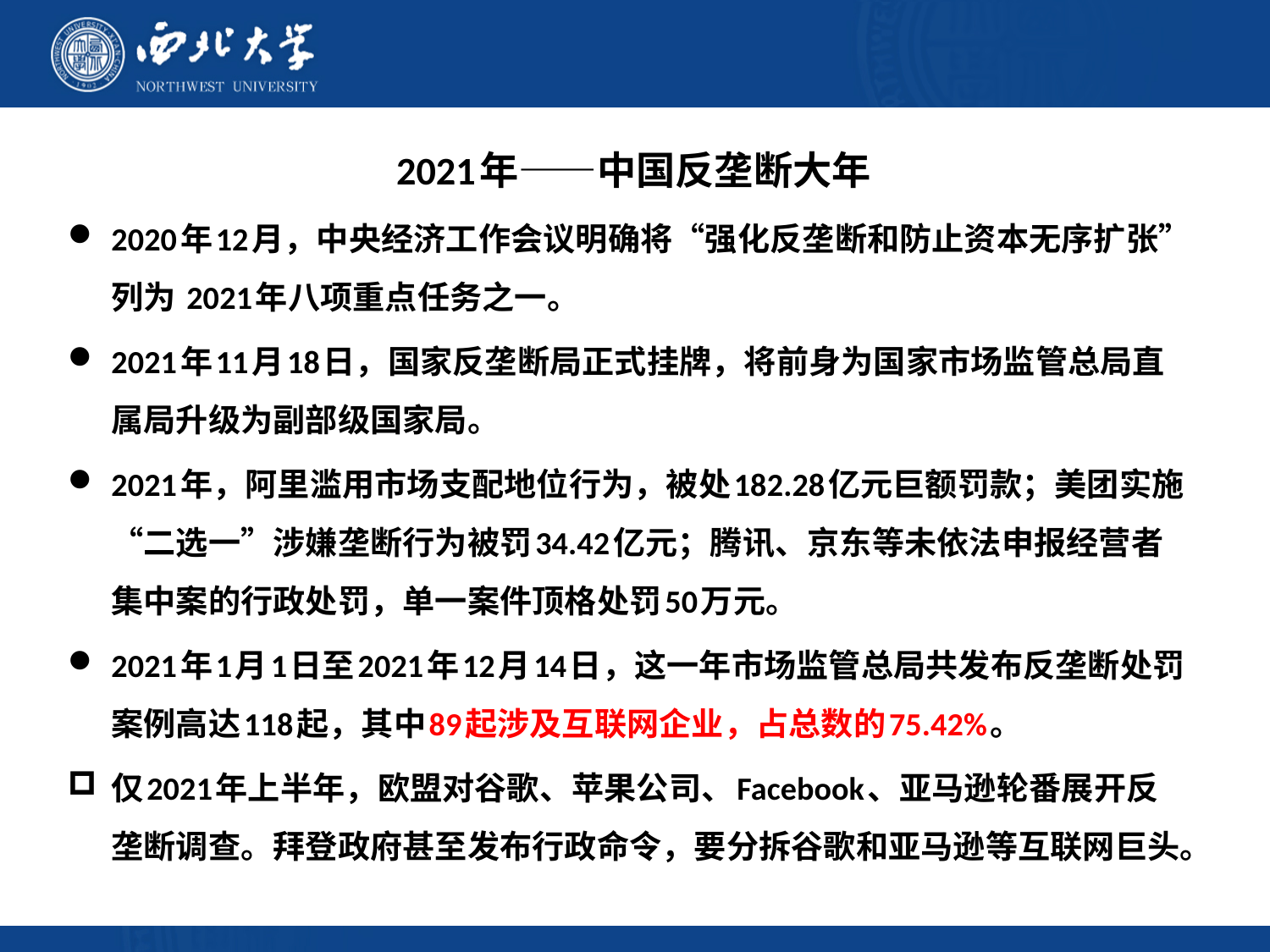

2021年——中国反垄断大年
2020年12月，中央经济工作会议明确将“强化反垄断和防止资本无序扩张”列为 2021年八项重点任务之一。
2021年11月18日，国家反垄断局正式挂牌，将前身为国家市场监管总局直属局升级为副部级国家局。
2021年，阿里滥用市场支配地位行为，被处182.28亿元巨额罚款；美团实施“二选一”涉嫌垄断行为被罚34.42亿元；腾讯、京东等未依法申报经营者集中案的行政处罚，单一案件顶格处罚50万元。
2021年1月1日至2021年12月14日，这一年市场监管总局共发布反垄断处罚案例高达118起，其中89起涉及互联网企业，占总数的75.42%。
仅2021年上半年，欧盟对谷歌、苹果公司、Facebook、亚马逊轮番展开反垄断调查。拜登政府甚至发布行政命令，要分拆谷歌和亚马逊等互联网巨头。